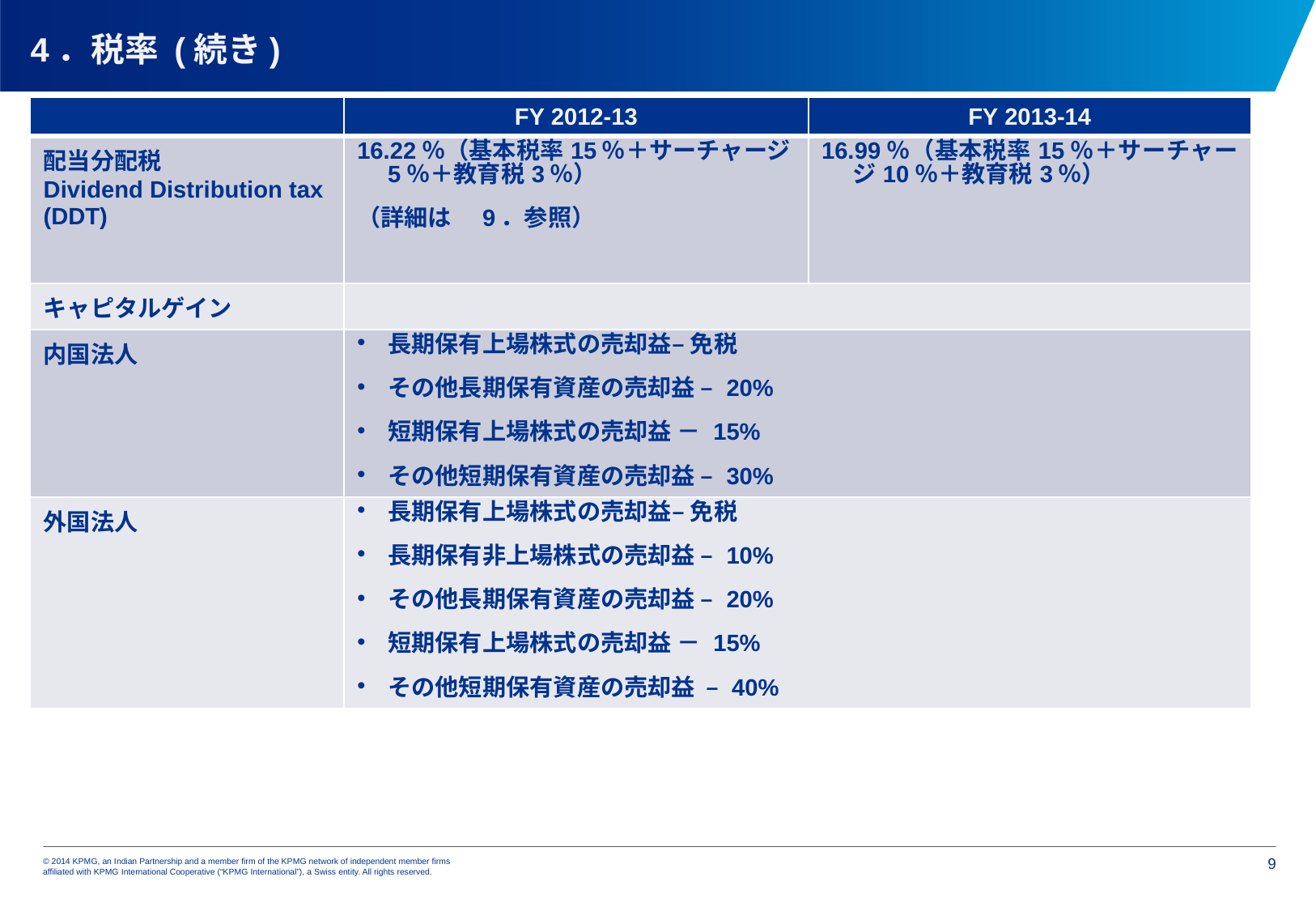

4．税率 (続き)
|  | FY 2012-13 | FY 2013-14 |
| --- | --- | --- |
| 配当分配税 Dividend Distribution tax (DDT) | 16.22％（基本税率15％＋サーチャージ5％＋教育税3％） （詳細は　9．参照） | 16.99％（基本税率15％＋サーチャージ10％＋教育税3％） |
| キャピタルゲイン |  |  |
| 内国法人 | 長期保有上場株式の売却益– 免税 その他長期保有資産の売却益 – 20% 短期保有上場株式の売却益 － 15% その他短期保有資産の売却益 – 30% |  |
| 外国法人 | 長期保有上場株式の売却益– 免税 長期保有非上場株式の売却益 – 10% その他長期保有資産の売却益 – 20% 短期保有上場株式の売却益 － 15% その他短期保有資産の売却益 – 40% |  |
9